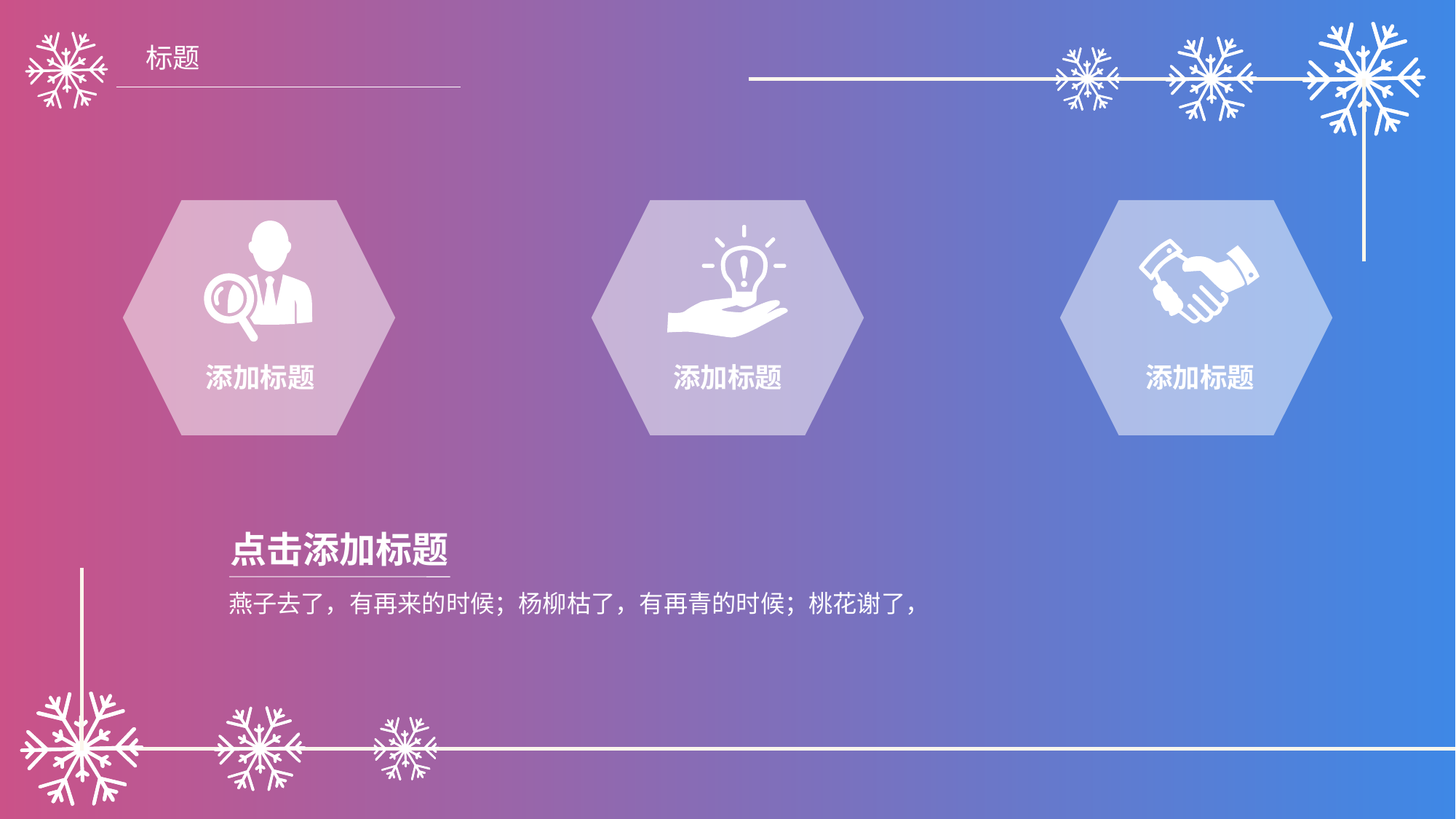

标题

添加标题
添加标题
添加标题
点击添加标题

燕子去了，有再来的时候；杨柳枯了，有再青的时候；桃花谢了，